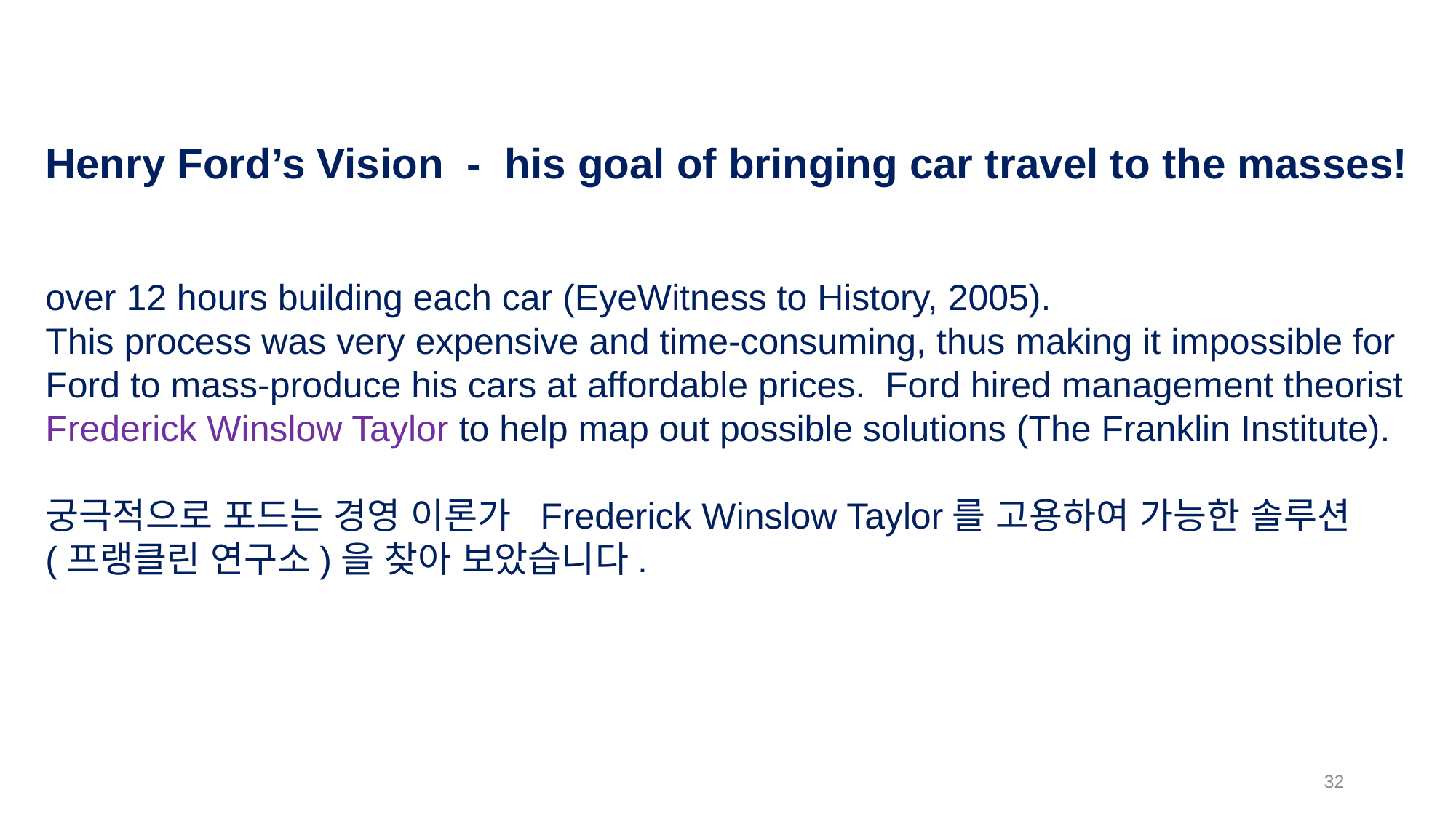

Henry Ford’s Vision  -  his goal of bringing car travel to the masses!

over 12 hours building each car (EyeWitness to History, 2005).
This process was very expensive and time-consuming, thus making it impossible for Ford to mass-produce his cars at affordable prices.  Ford hired management theorist Frederick Winslow Taylor to help map out possible solutions (The Franklin Institute).

궁극적으로 포드는 경영 이론가  Frederick Winslow Taylor를 고용하여 가능한 솔루션 (프랭클린 연구소)을 찾아 보았습니다.
32